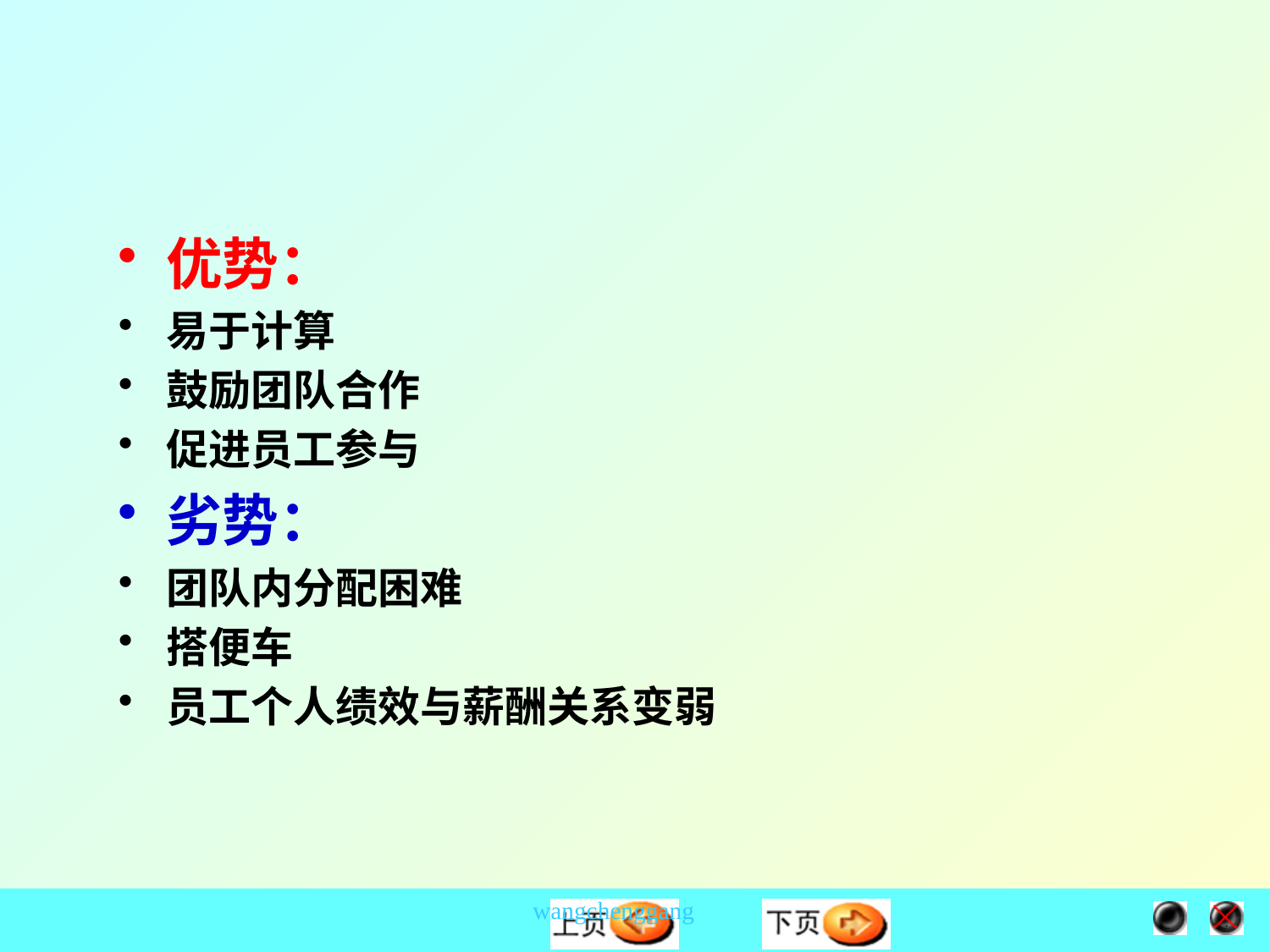

#
优势：
易于计算
鼓励团队合作
促进员工参与
劣势：
团队内分配困难
搭便车
员工个人绩效与薪酬关系变弱

wangchenggang